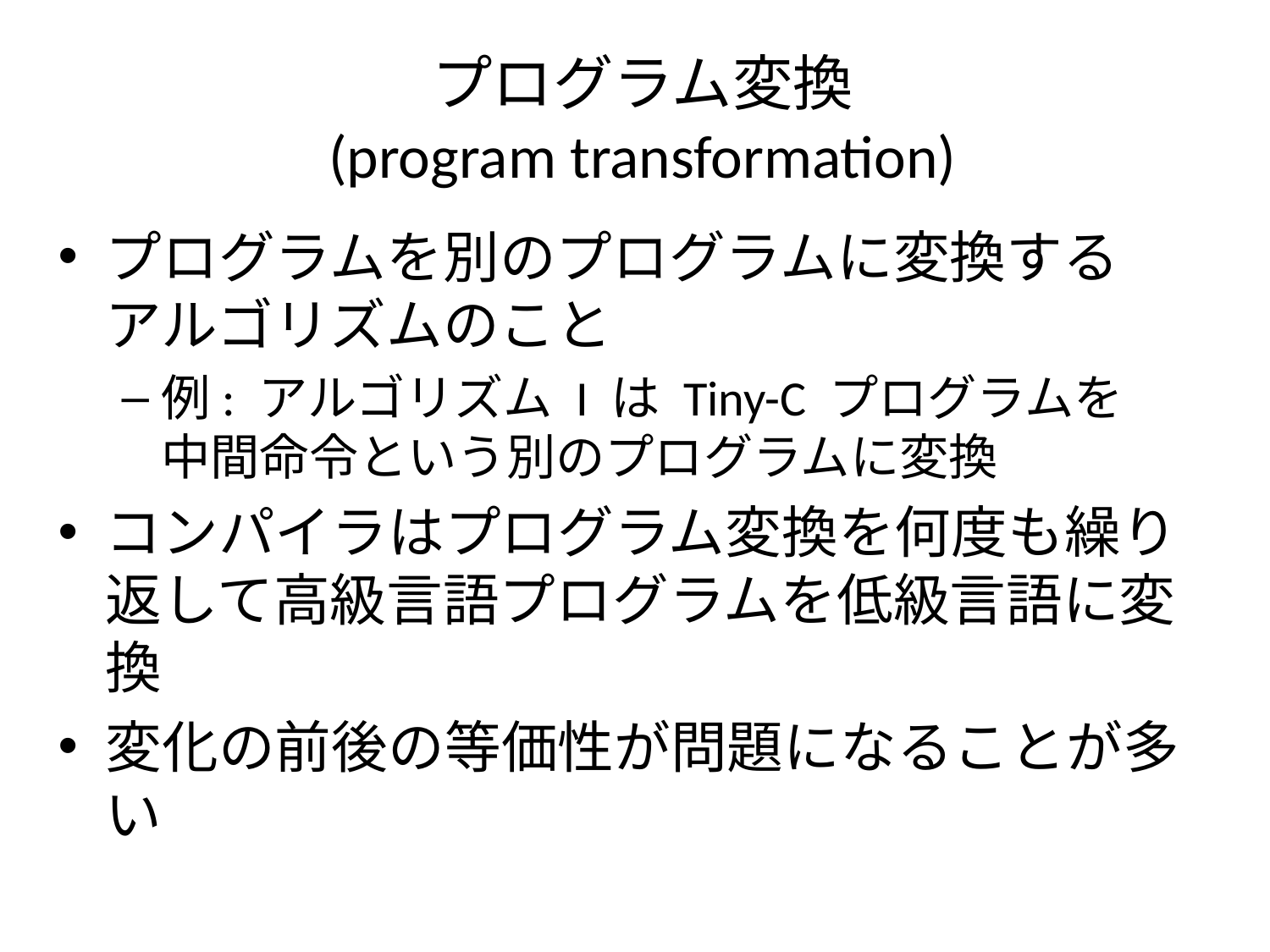

# プログラム変換 (program transformation)
プログラムを別のプログラムに変換する
アルゴリズムのこと
例: アルゴリズム I は Tiny-C プログラムを
中間命令という別のプログラムに変換
コンパイラはプログラム変換を何度も繰り返して高級言語プログラムを低級言語に変換
変化の前後の等価性が問題になることが多い